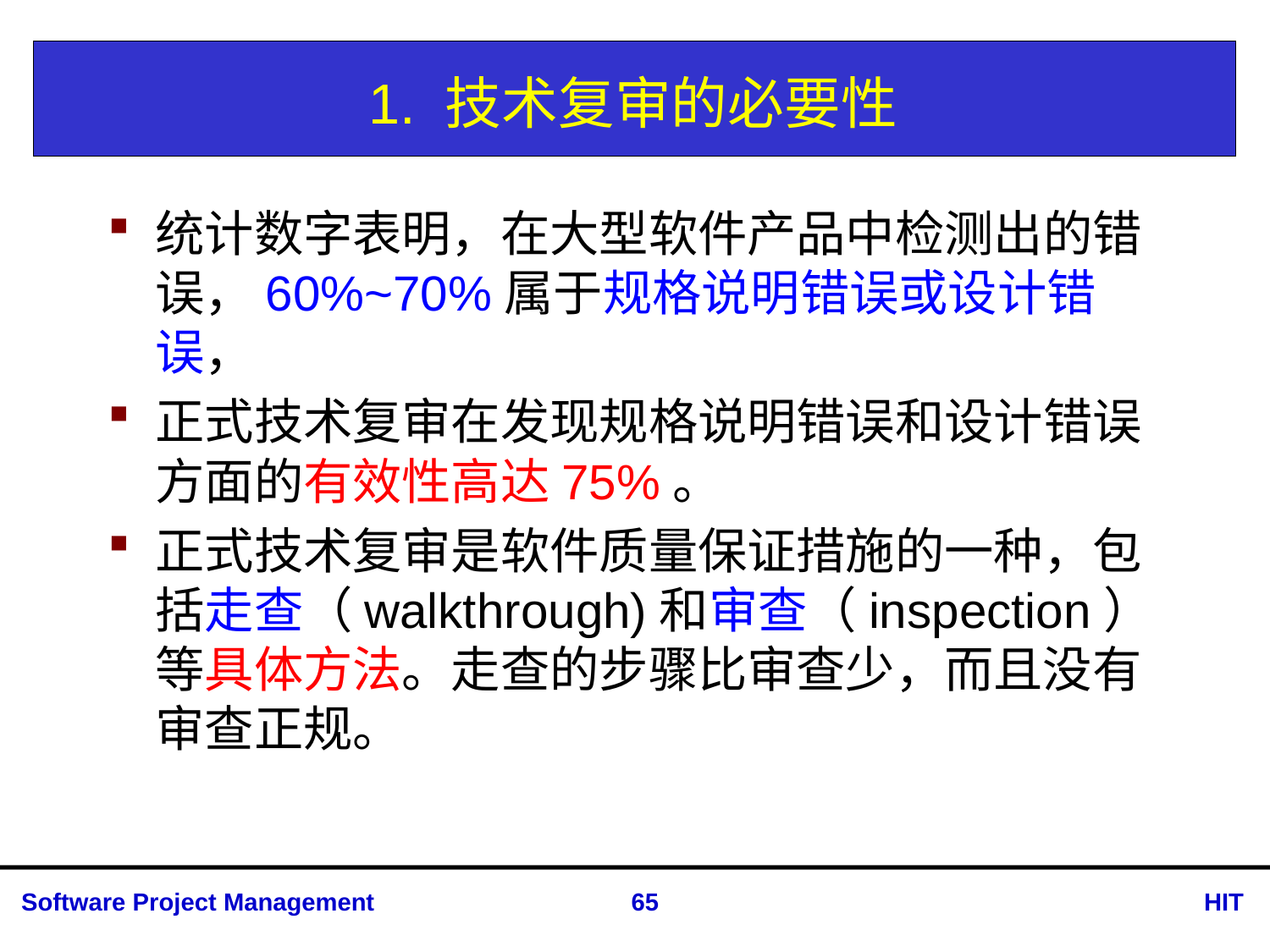

# 1. 技术复审的必要性
统计数字表明，在大型软件产品中检测出的错误，60%~70%属于规格说明错误或设计错误，
正式技术复审在发现规格说明错误和设计错误方面的有效性高达75%。
正式技术复审是软件质量保证措施的一种，包括走查（walkthrough)和审查（inspection）等具体方法。走查的步骤比审查少，而且没有审查正规。